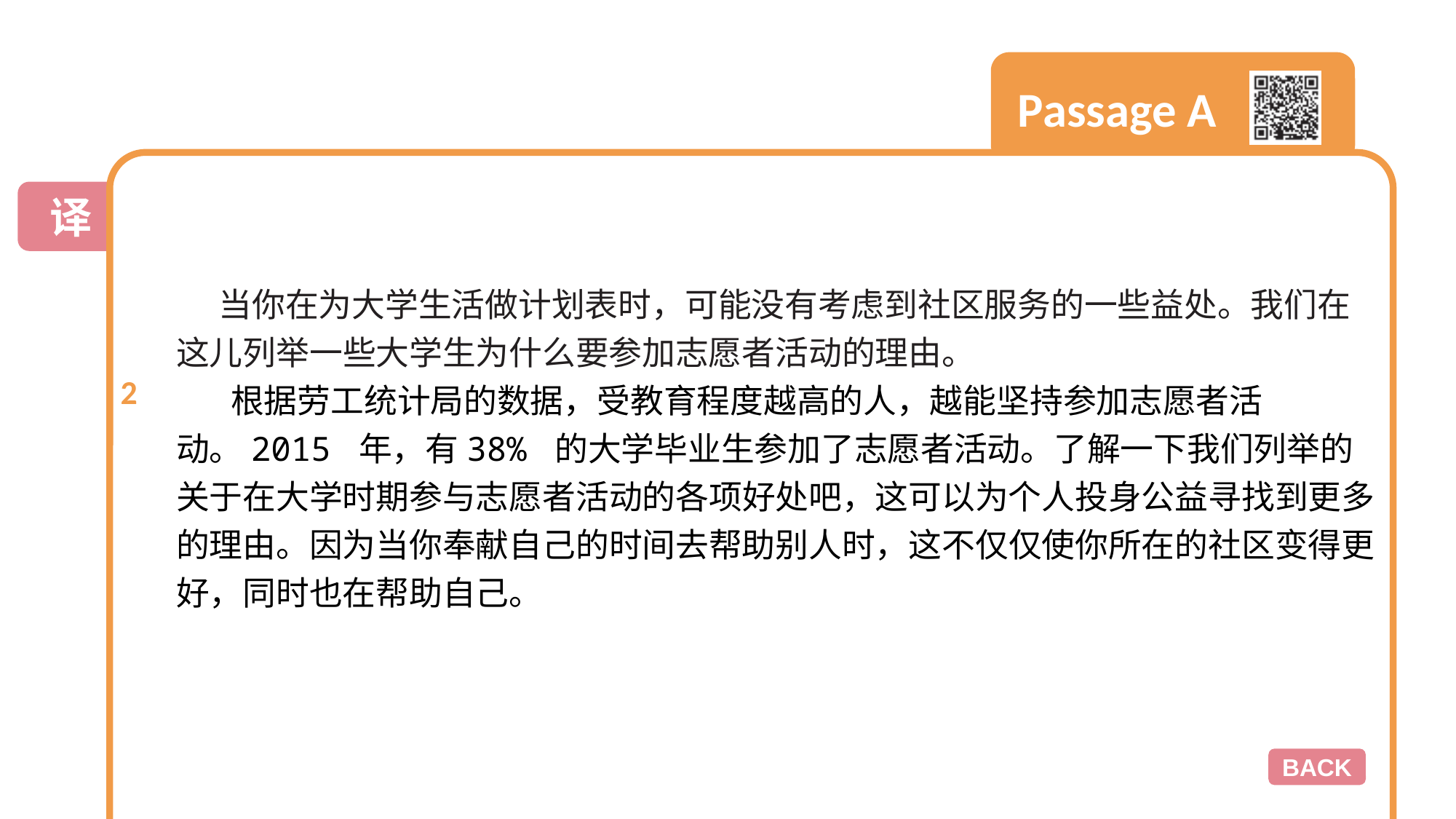

当你在为大学生活做计划表时，可能没有考虑到社区服务的一些益处。我们在这儿列举一些大学生为什么要参加志愿者活动的理由。
根据劳工统计局的数据，受教育程度越高的人，越能坚持参加志愿者活动。2015 年，有38% 的大学毕业生参加了志愿者活动。了解一下我们列举的关于在大学时期参与志愿者活动的各项好处吧，这可以为个人投身公益寻找到更多的理由。因为当你奉献自己的时间去帮助别人时，这不仅仅使你所在的社区变得更好，同时也在帮助自己。

2

BACK